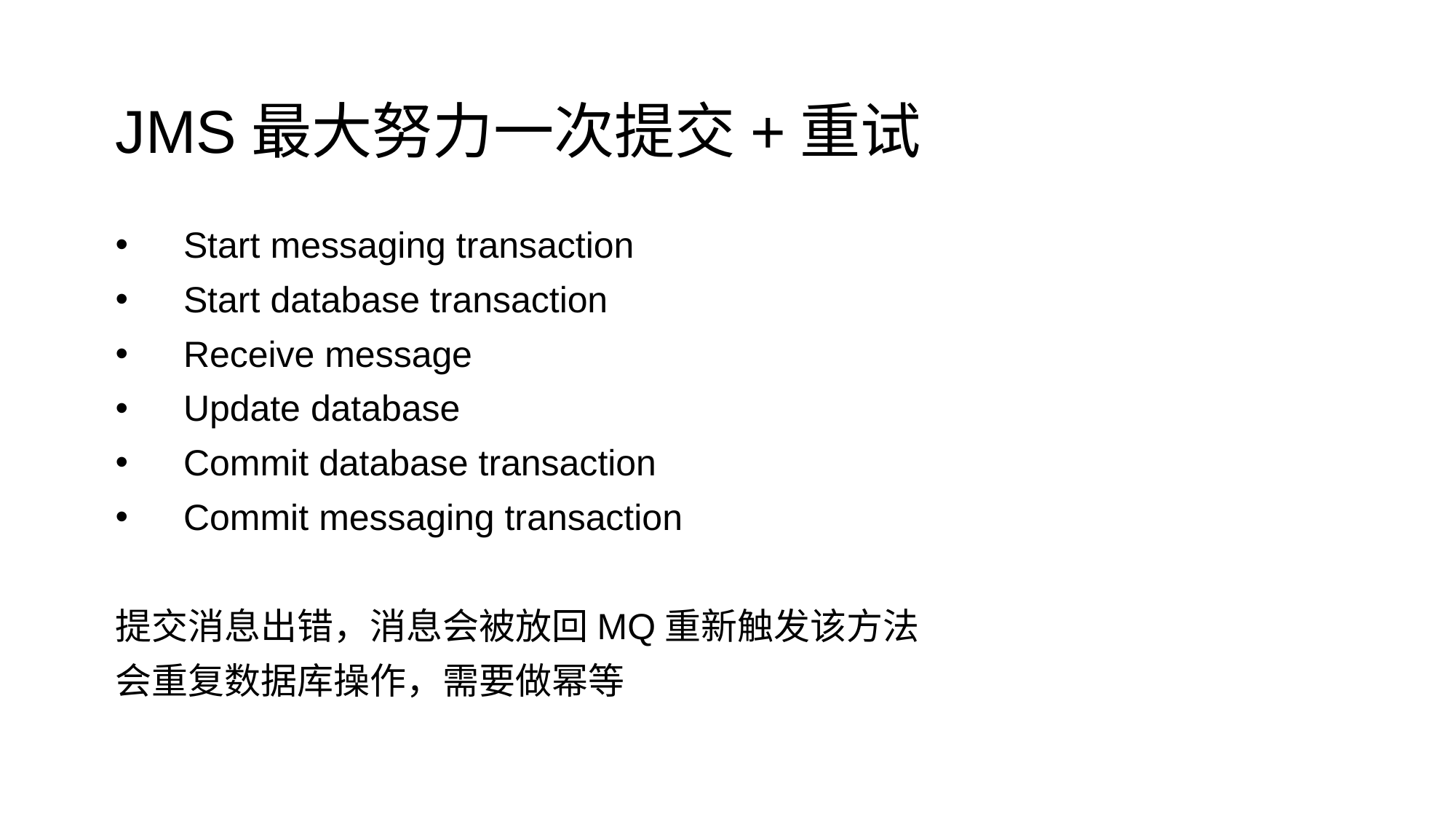

# JMS最大努力一次提交+重试
    Start messaging transaction
    Start database transaction
    Receive message
    Update database
    Commit database transaction
    Commit messaging transaction

提交消息出错，消息会被放回MQ重新触发该方法
会重复数据库操作，需要做幂等